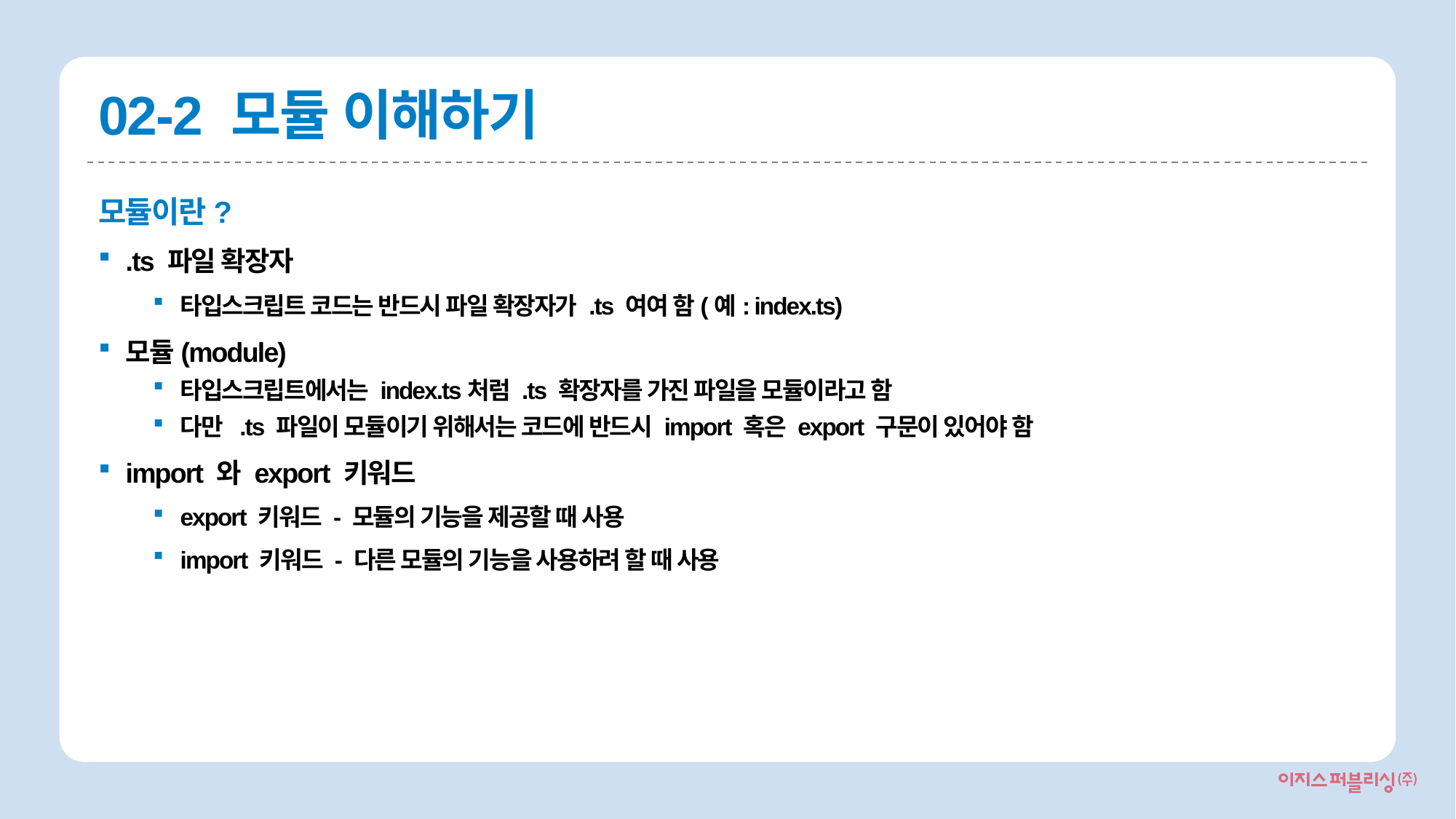

# 02-2 모듈 이해하기
모듈이란?
.ts 파일 확장자
타입스크립트 코드는 반드시 파일 확장자가 .ts 여여 함(예: index.ts)
모듈(module)
타입스크립트에서는 index.ts처럼 .ts 확장자를 가진 파일을 모듈이라고 함
다만  .ts 파일이 모듈이기 위해서는 코드에 반드시 import 혹은 export 구문이 있어야 함
import 와 export 키워드
export 키워드 - 모듈의 기능을 제공할 때 사용
import 키워드 - 다른 모듈의 기능을 사용하려 할 때 사용